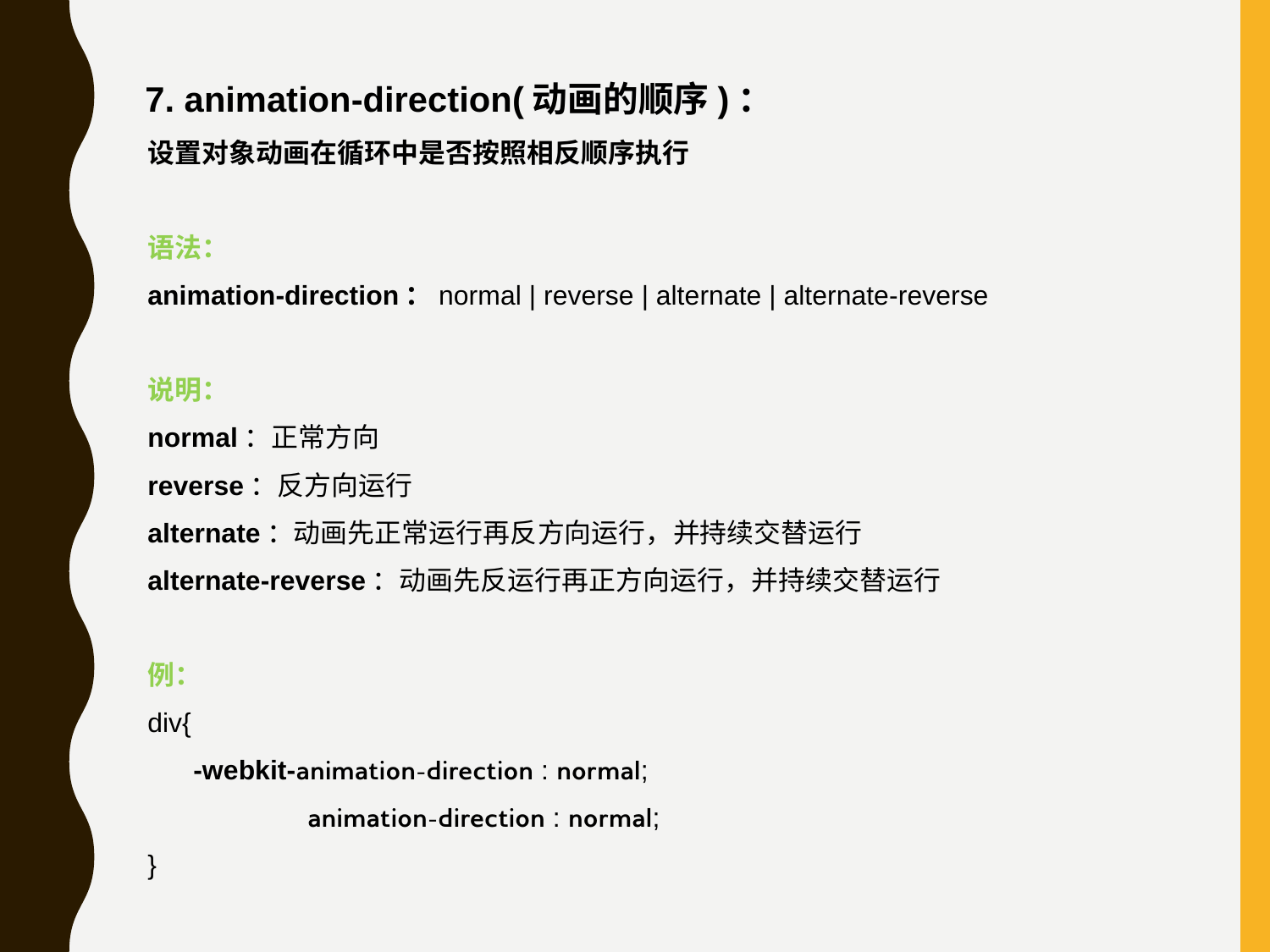

7. animation-direction(动画的顺序)：
设置对象动画在循环中是否按照相反顺序执行

语法：
animation-direction：normal | reverse | alternate | alternate-reverse

说明：
normal：正常方向
reverse：反方向运行
alternate：动画先正常运行再反方向运行，并持续交替运行
alternate-reverse：动画先反运行再正方向运行，并持续交替运行

例：
div{
      -webkit-animation-direction : normal;
 	     animation-direction : normal;
}